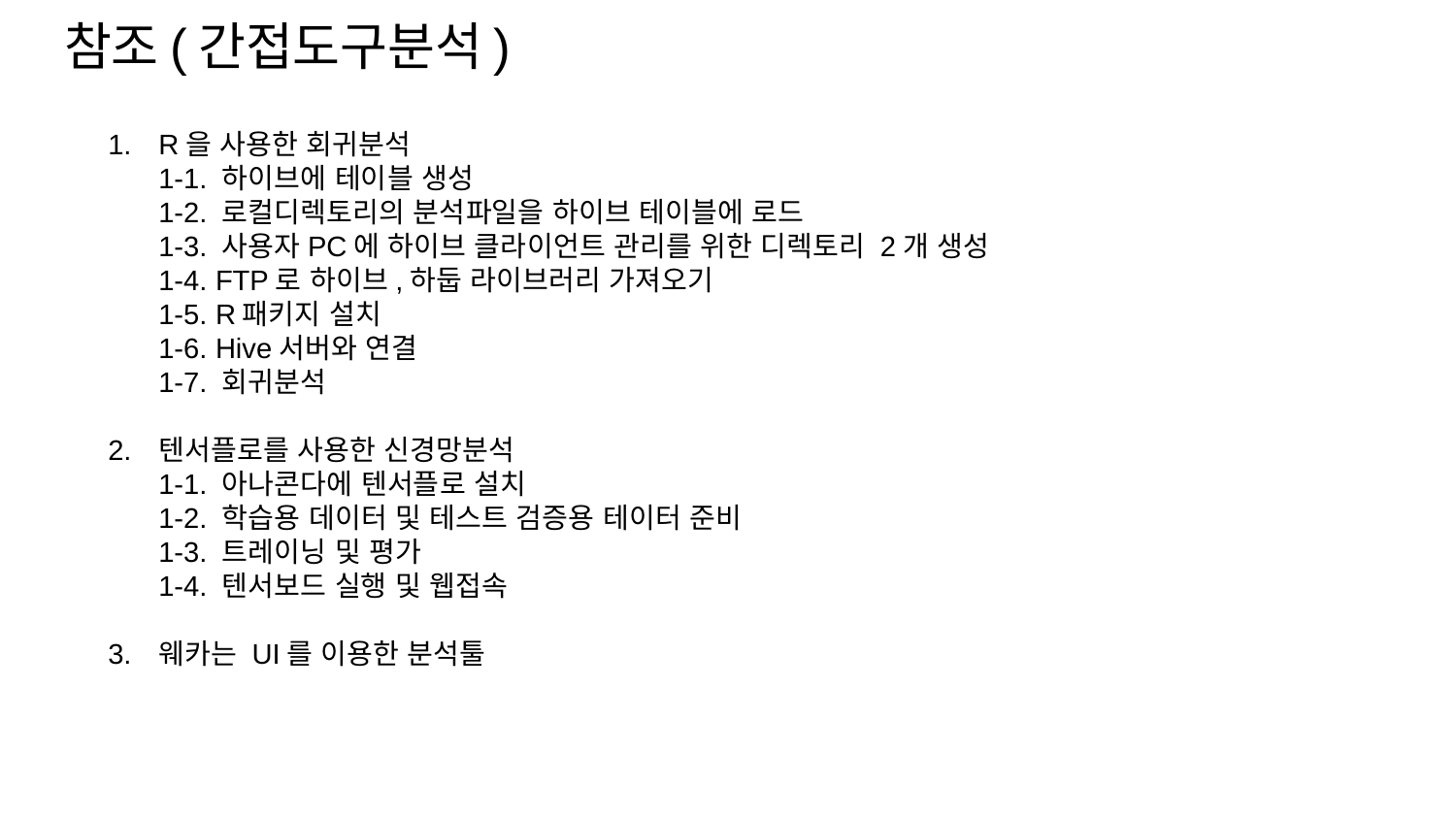

# 참조(간접도구분석)
R을 사용한 회귀분석
1-1. 하이브에 테이블 생성
1-2. 로컬디렉토리의 분석파일을 하이브 테이블에 로드
1-3. 사용자PC에 하이브 클라이언트 관리를 위한 디렉토리 2개 생성
1-4. FTP로 하이브,하둡 라이브러리 가져오기
1-5. R패키지 설치
1-6. Hive서버와 연결
1-7. 회귀분석

텐서플로를 사용한 신경망분석
1-1. 아나콘다에 텐서플로 설치
1-2. 학습용 데이터 및 테스트 검증용 테이터 준비
1-3. 트레이닝 및 평가
1-4. 텐서보드 실행 및 웹접속

웨카는 UI를 이용한 분석툴